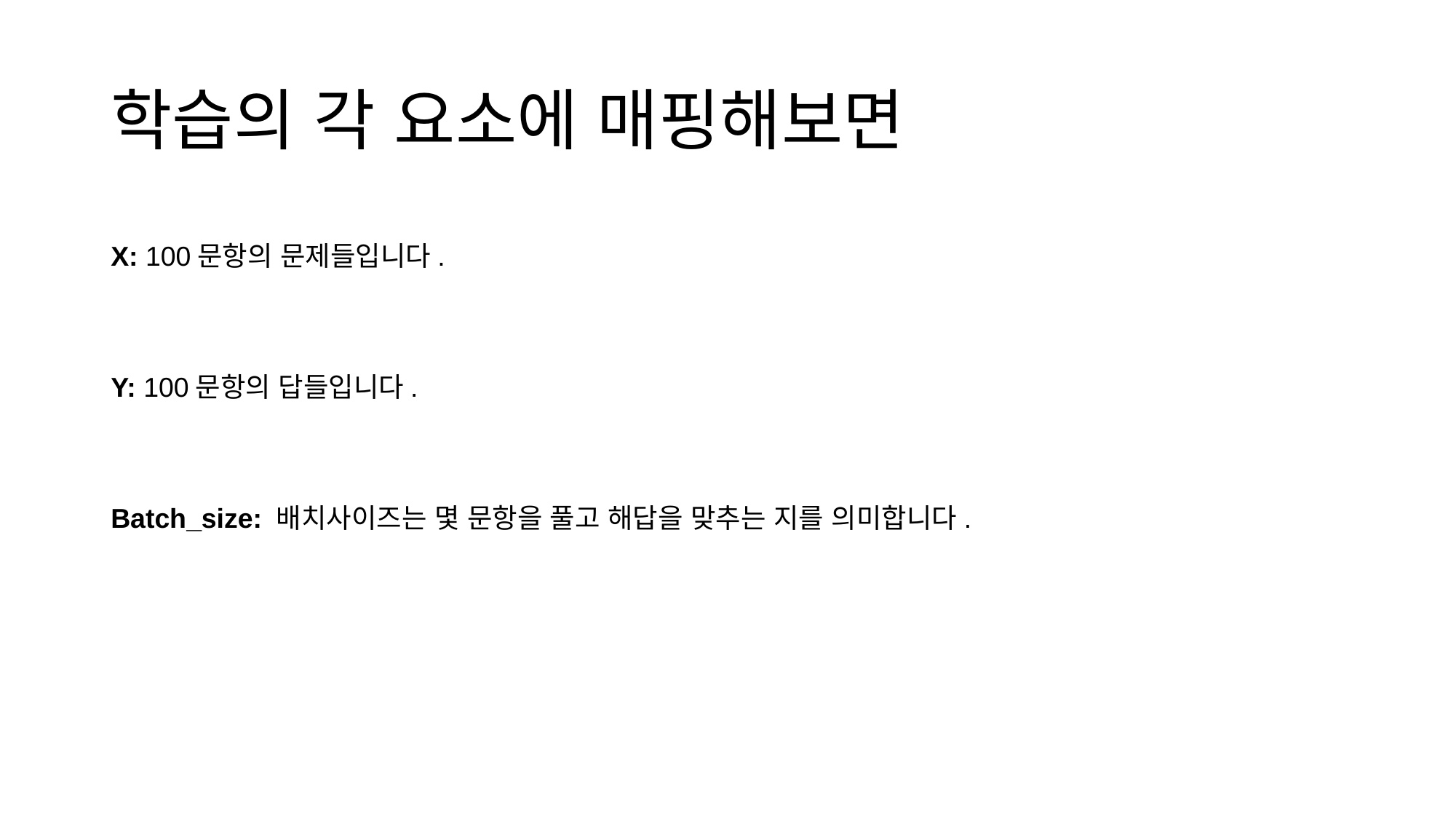

# 학습의 각 요소에 매핑해보면
X: 100문항의 문제들입니다.

Y: 100문항의 답들입니다.

Batch_size: 배치사이즈는 몇 문항을 풀고 해답을 맞추는 지를 의미합니다.